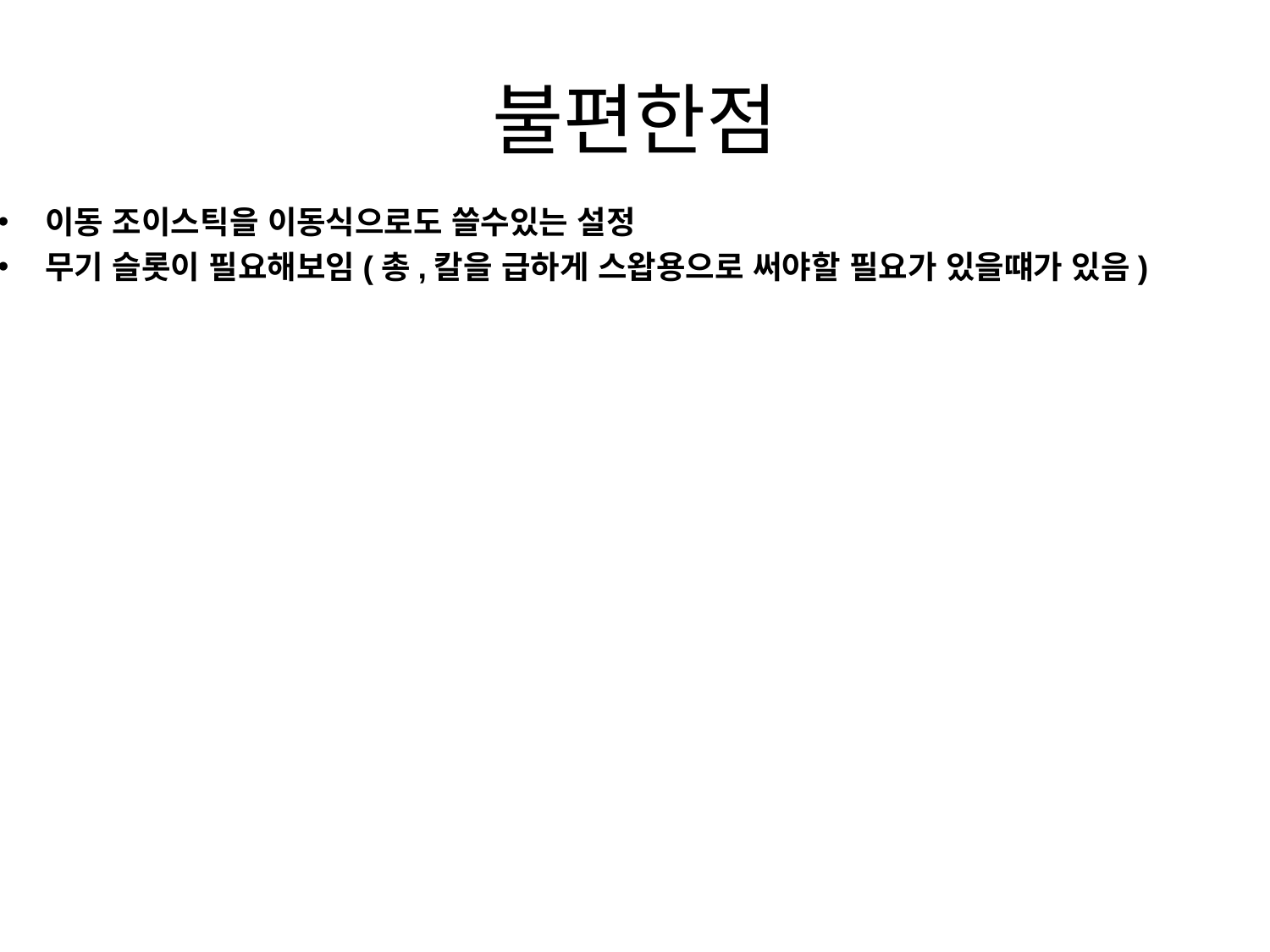

# 불편한점
이동 조이스틱을 이동식으로도 쓸수있는 설정
무기 슬롯이 필요해보임(총,칼을 급하게 스왑용으로 써야할 필요가 있을떄가 있음)